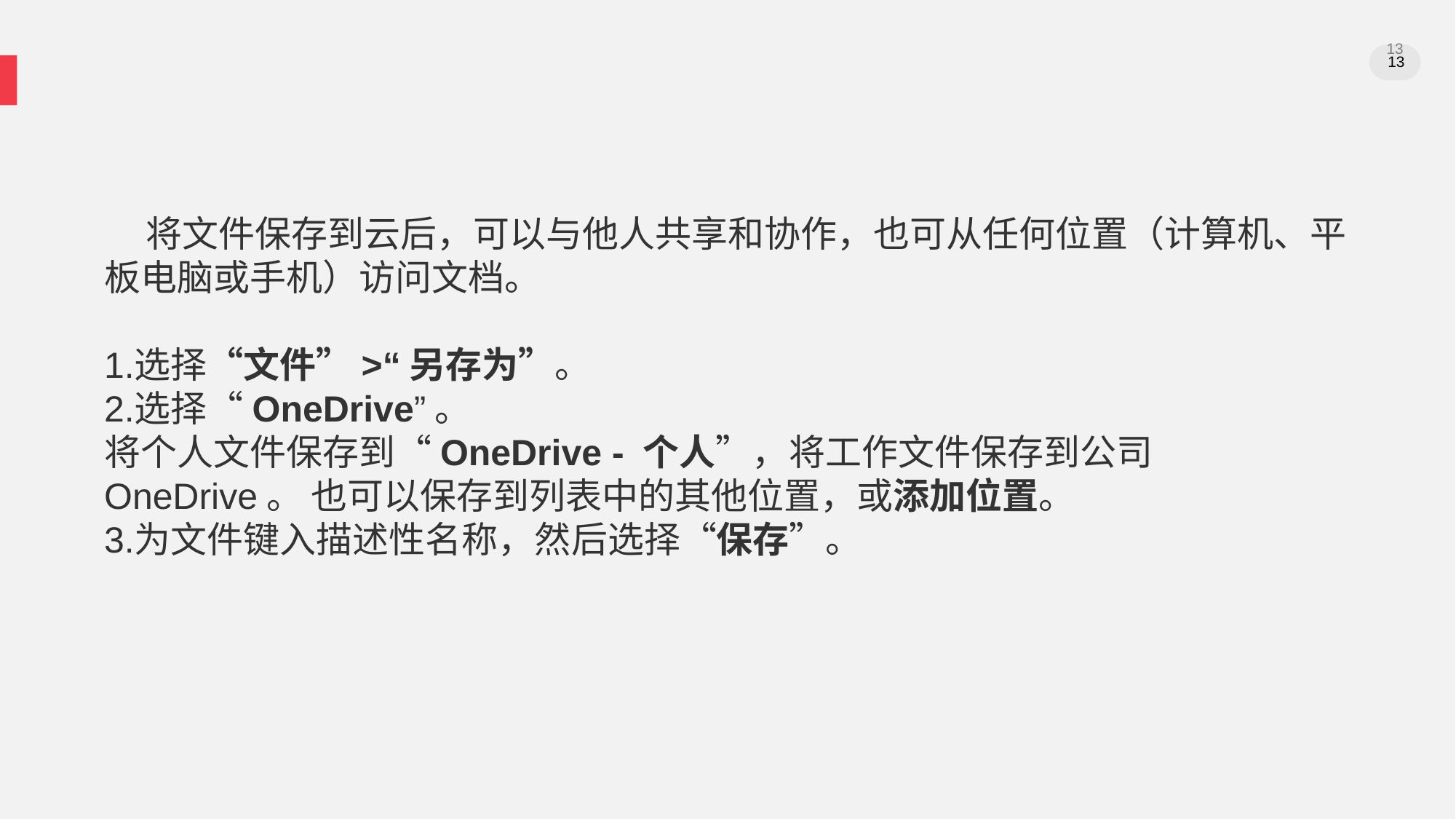

13
13

    将文件保存到云后，可以与他人共享和协作，也可从任何位置（计算机、平板电脑或手机）访问文档。

选择“文件”>“另存为”。
选择“OneDrive”。
将个人文件保存到“OneDrive - 个人”，将工作文件保存到公司 OneDrive。 也可以保存到列表中的其他位置，或添加位置。
为文件键入描述性名称，然后选择“保存”。